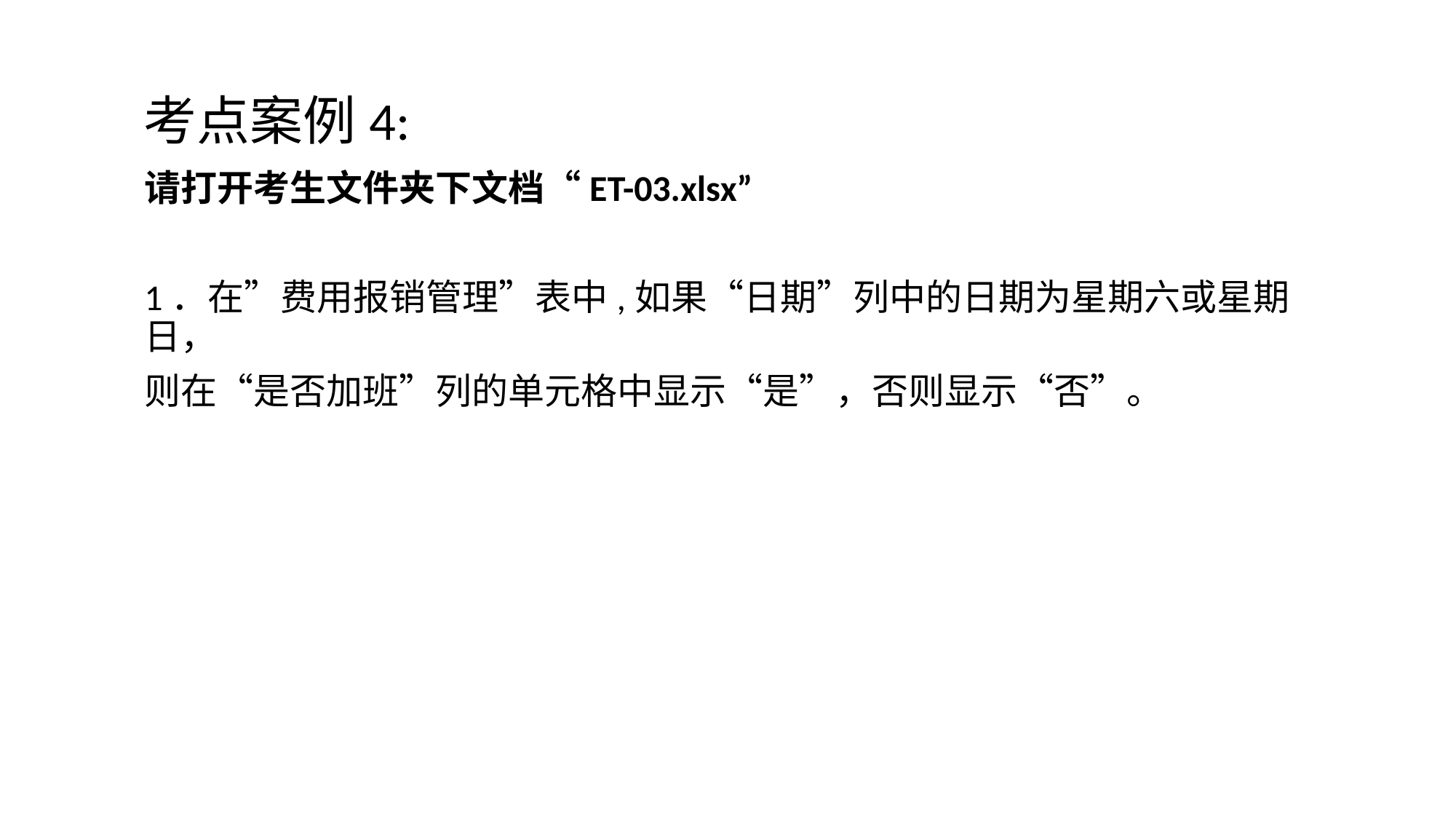

# 考点案例4:
请打开考生文件夹下文档“ET-03.xlsx”

1．在”费用报销管理”表中,如果“日期”列中的日期为星期六或星期日，
则在“是否加班”列的单元格中显示“是”，否则显示“否”。